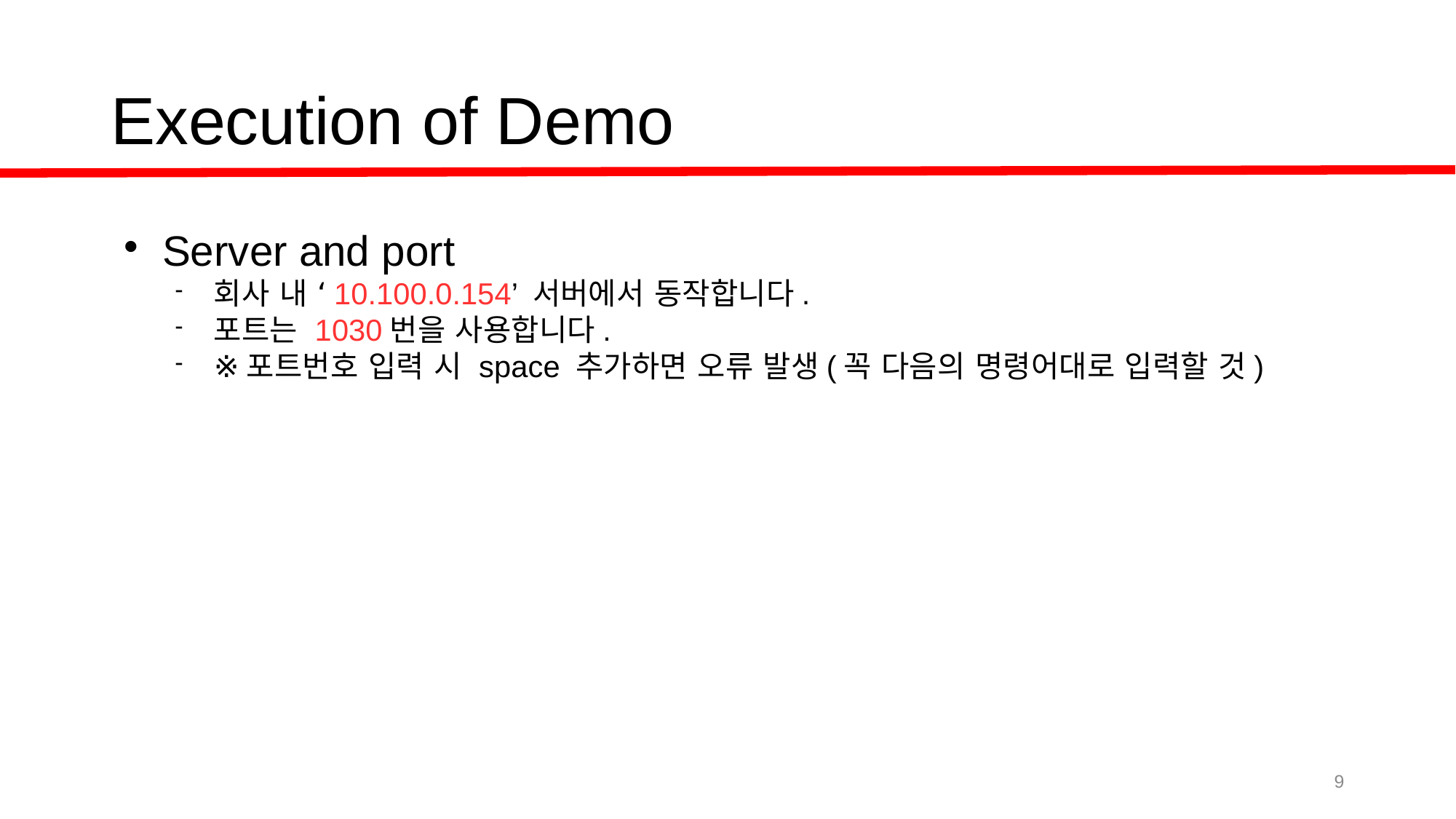

Execution of Demo

Server and port
회사 내 ‘10.100.0.154’ 서버에서 동작합니다.
포트는 1030번을 사용합니다.
※포트번호 입력 시 space 추가하면 오류 발생(꼭 다음의 명령어대로 입력할 것)
9